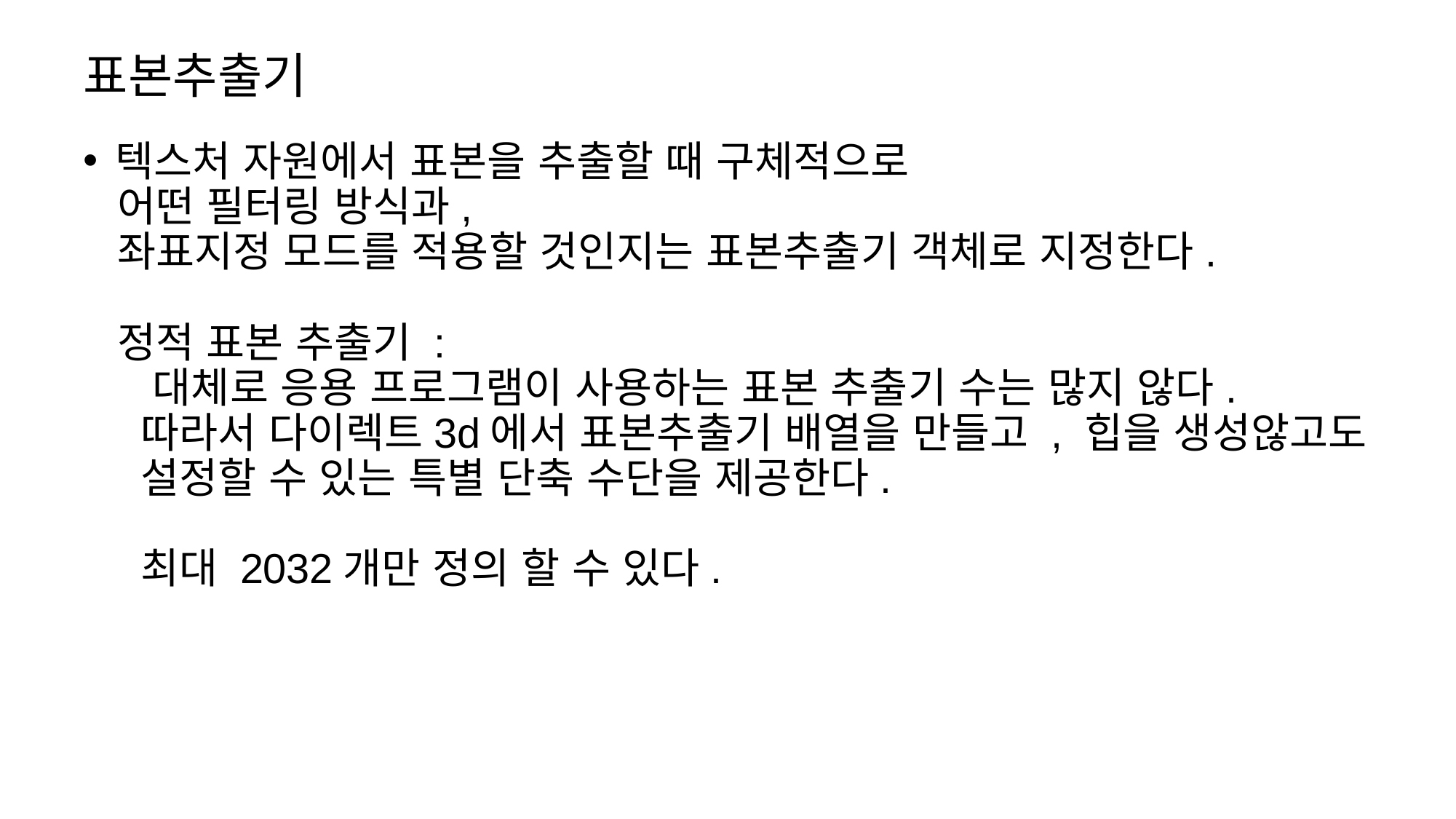

# 표본추출기
텍스처 자원에서 표본을 추출할 때 구체적으로
  어떤 필터링 방식과,
  좌표지정 모드를 적용할 것인지는 표본추출기 객체로 지정한다.

  정적 표본 추출기 :
     대체로 응용 프로그램이 사용하는 표본 추출기 수는 많지 않다.
    따라서 다이렉트3d에서 표본추출기 배열을 만들고 , 힙을 생성않고도
    설정할 수 있는 특별 단축 수단을 제공한다.

    최대 2032개만 정의 할 수 있다.